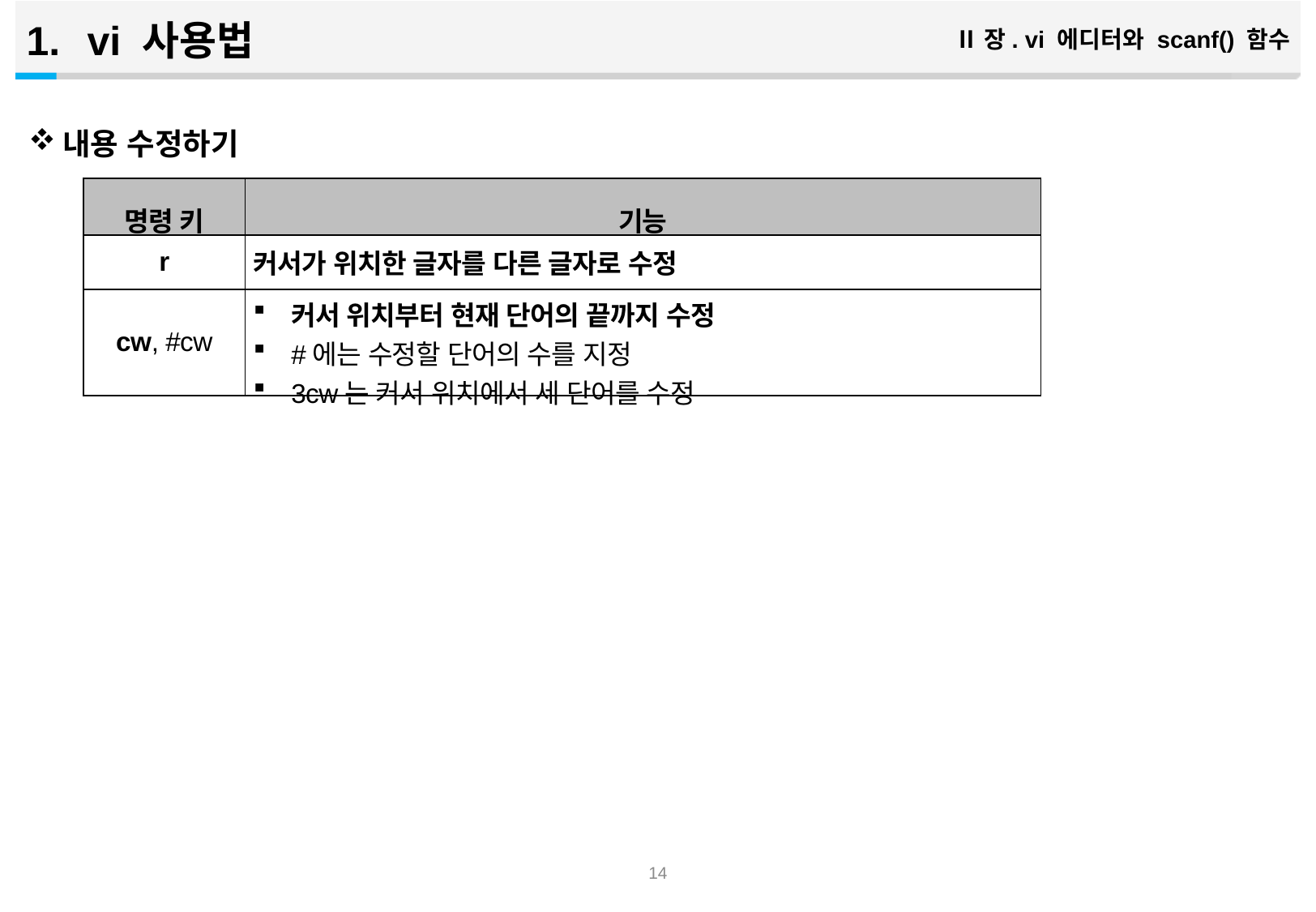

vi 사용법
Ⅱ장. vi 에디터와 scanf() 함수
내용 수정하기
| 명령 키 | 기능 |
| --- | --- |
| r | 커서가 위치한 글자를 다른 글자로 수정 |
| cw, #cw | 커서 위치부터 현재 단어의 끝까지 수정 #에는 수정할 단어의 수를 지정 3cw는 커서 위치에서 세 단어를 수정 |
14